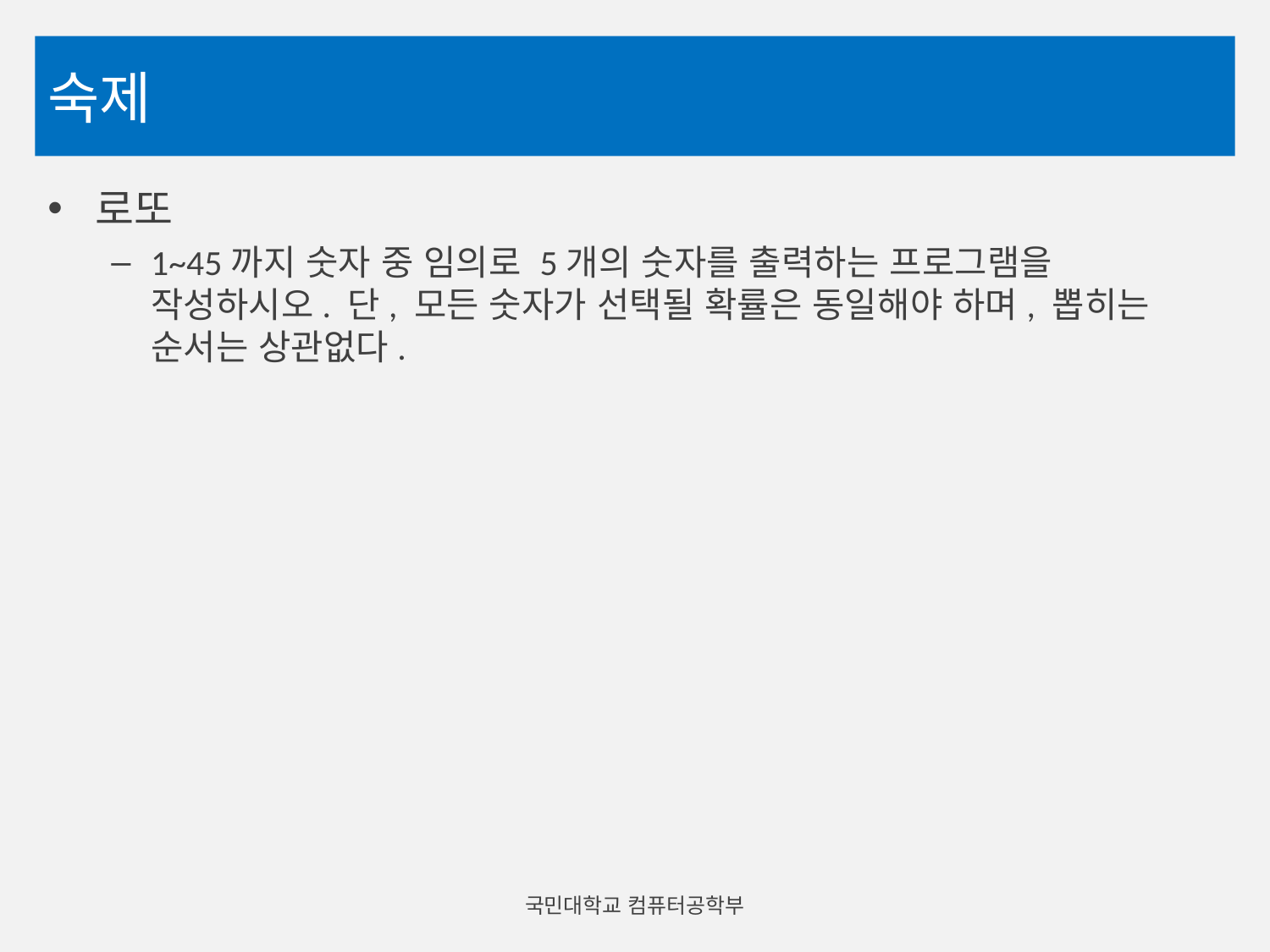

# 숙제
로또
1~45까지 숫자 중 임의로 5개의 숫자를 출력하는 프로그램을 작성하시오. 단, 모든 숫자가 선택될 확률은 동일해야 하며, 뽑히는 순서는 상관없다.
국민대학교 컴퓨터공학부